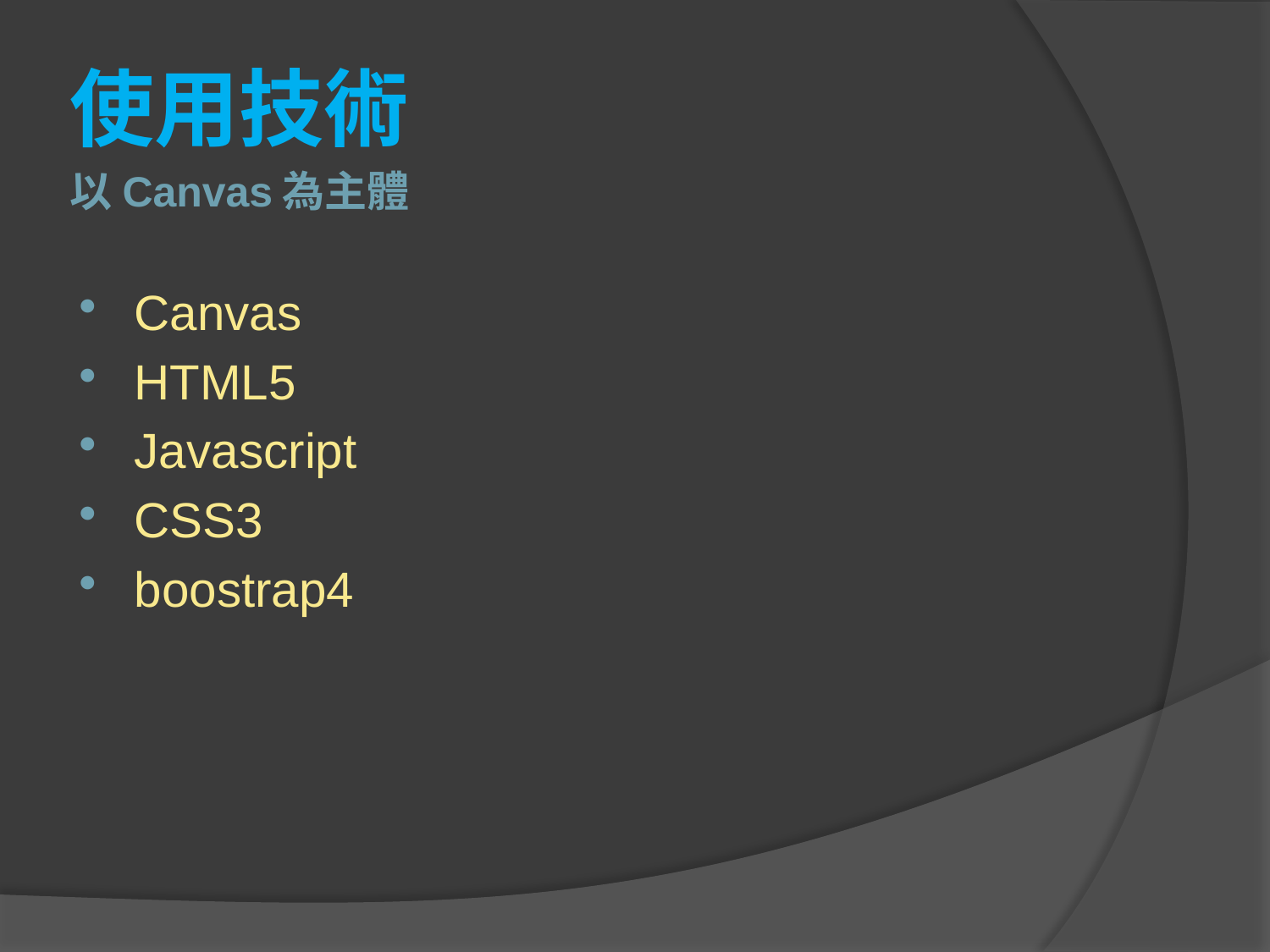

使用技術
# 以Canvas為主體
Canvas
HTML5
Javascript
CSS3
boostrap4